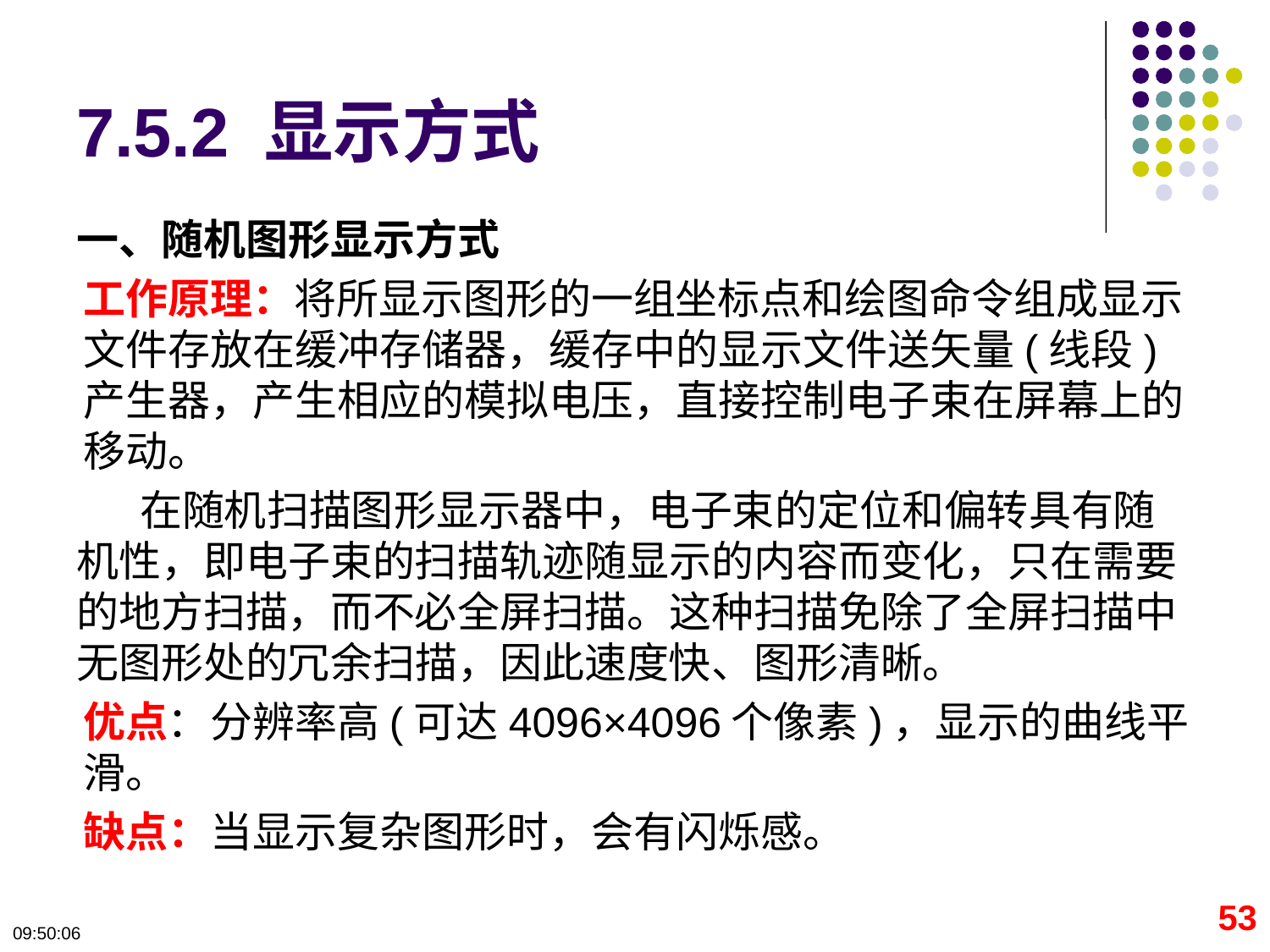

# 7.5.2 显示方式
一、随机图形显示方式
工作原理：将所显示图形的一组坐标点和绘图命令组成显示文件存放在缓冲存储器，缓存中的显示文件送矢量(线段)产生器，产生相应的模拟电压，直接控制电子束在屏幕上的移动。
在随机扫描图形显示器中，电子束的定位和偏转具有随机性，即电子束的扫描轨迹随显示的内容而变化，只在需要的地方扫描，而不必全屏扫描。这种扫描免除了全屏扫描中无图形处的冗余扫描，因此速度快、图形清晰。
优点：分辨率高(可达4096×4096个像素)，显示的曲线平滑。
缺点：当显示复杂图形时，会有闪烁感。
53
09:50:06